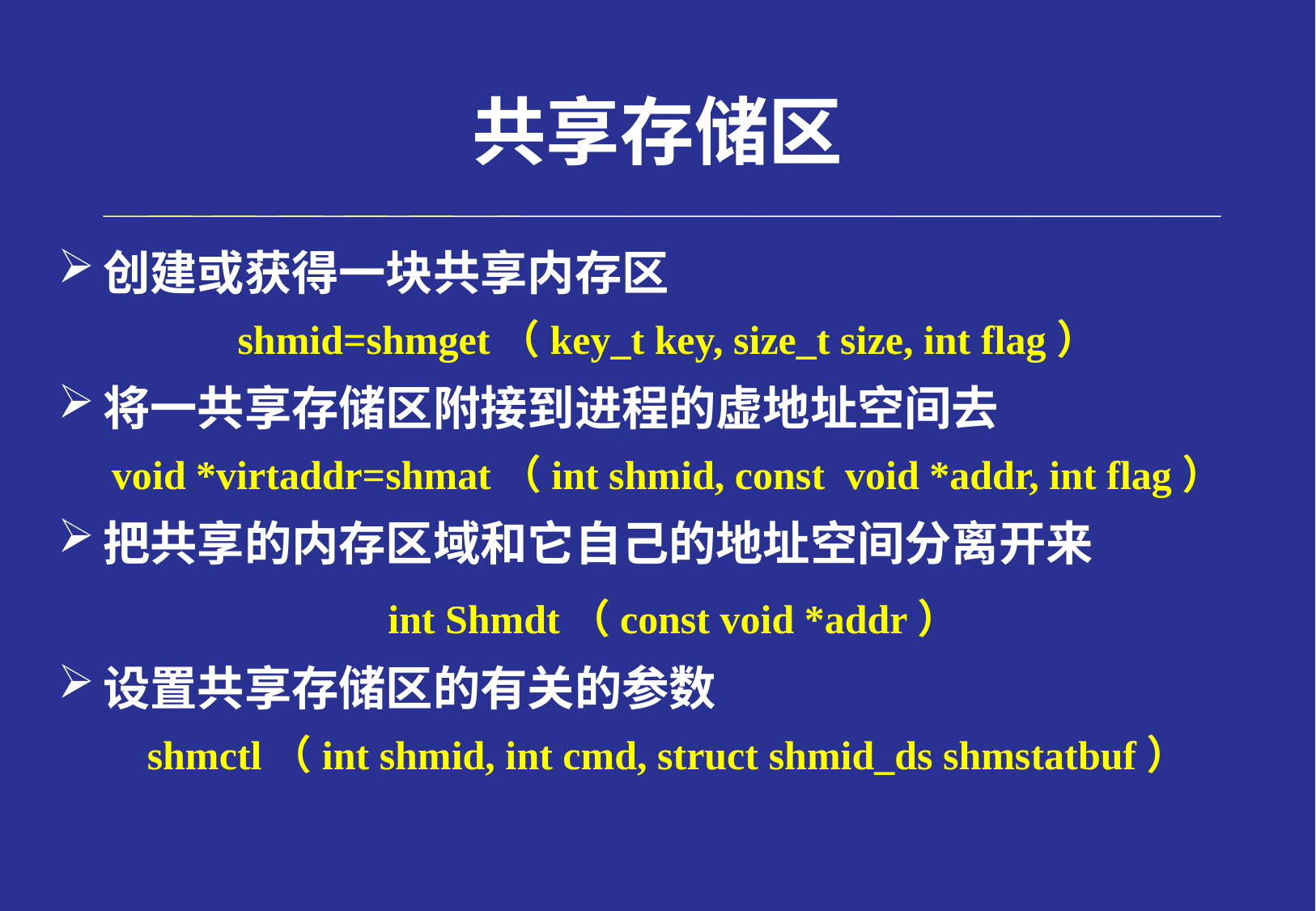

# 共享存储区
创建或获得一块共享内存区
shmid=shmget（key_t key, size_t size, int flag）
将一共享存储区附接到进程的虚地址空间去
void *virtaddr=shmat（int shmid, const  void *addr, int flag）
把共享的内存区域和它自己的地址空间分离开来
 int Shmdt（const void *addr）
设置共享存储区的有关的参数
shmctl（int shmid, int cmd, struct shmid_ds shmstatbuf）